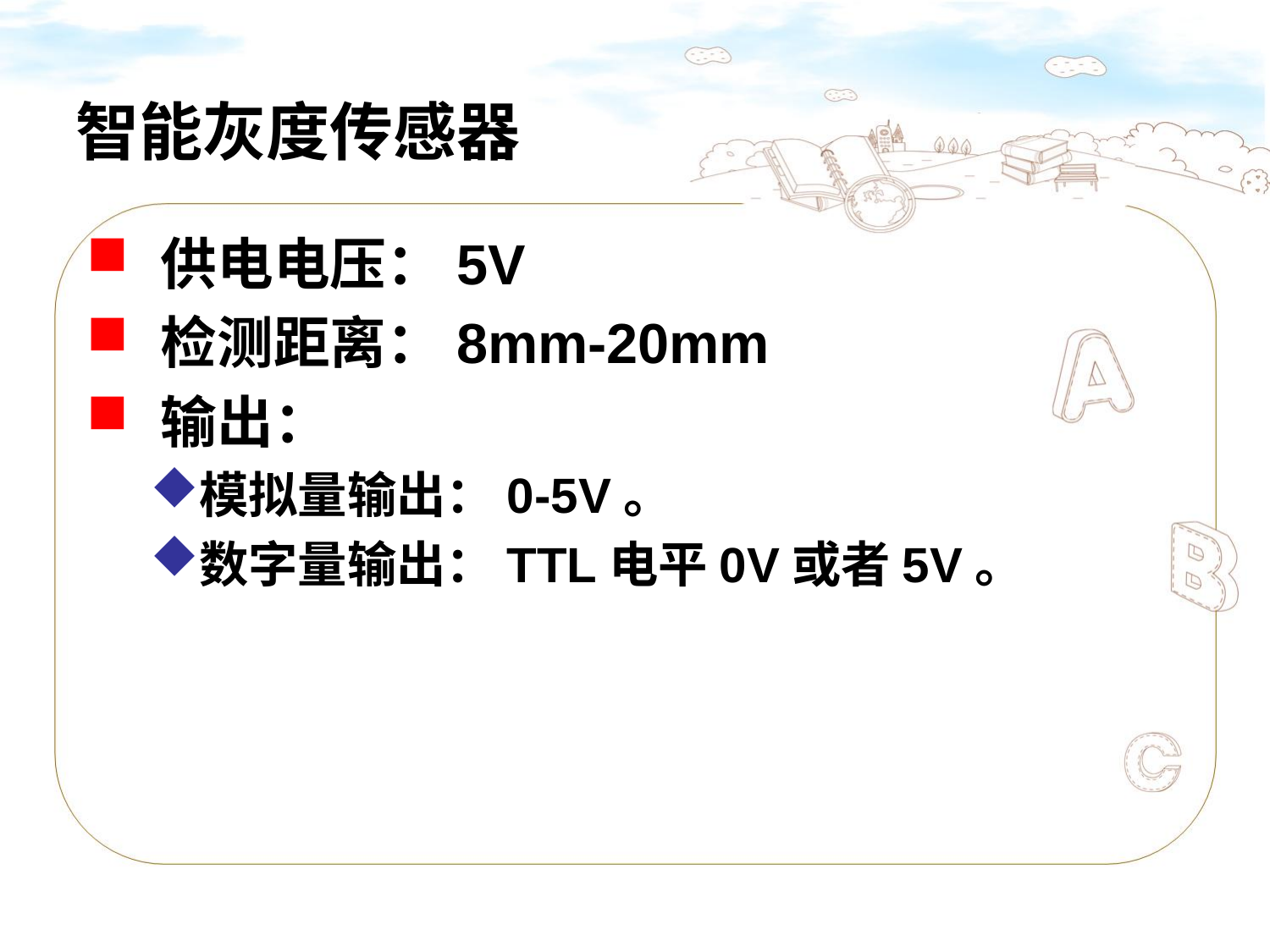

# 智能灰度传感器
 供电电压：5V
 检测距离：8mm-20mm
 输出：
模拟量输出：0-5V。
数字量输出：TTL电平0V或者5V。